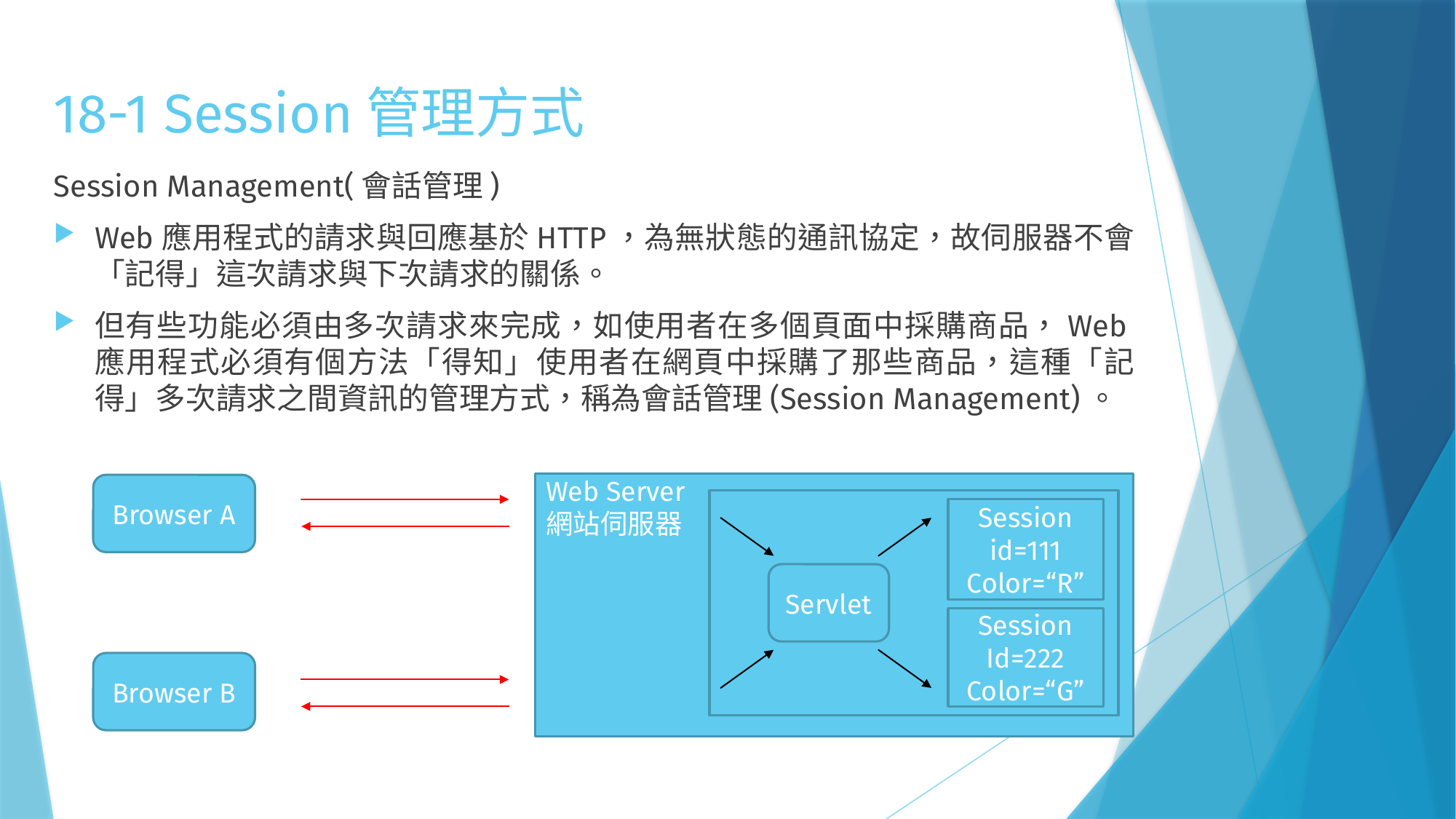

# 18-1 Session管理方式
Session Management(會話管理)
Web應用程式的請求與回應基於HTTP，為無狀態的通訊協定，故伺服器不會「記得」這次請求與下次請求的關係。
但有些功能必須由多次請求來完成，如使用者在多個頁面中採購商品，Web應用程式必須有個方法「得知」使用者在網頁中採購了那些商品，這種「記得」多次請求之間資訊的管理方式，稱為會話管理(Session Management)。

Web Server
網站伺服器

Browser A

Session
id=111
Color=“R”
Servlet
Session
Id=222
Color=“G”
Browser B